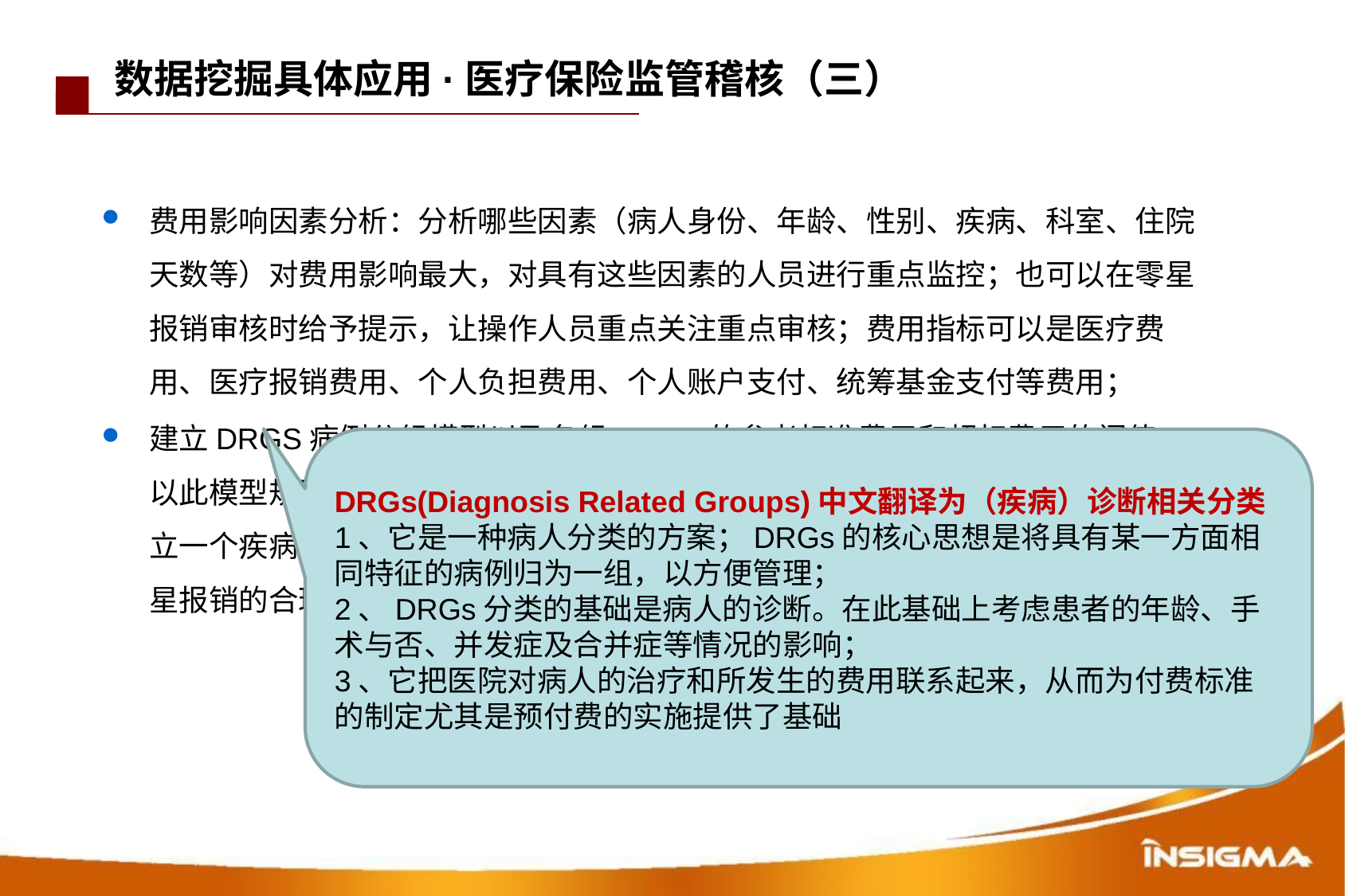

数据挖掘具体应用·医疗保险监管稽核（三）

费用影响因素分析：分析哪些因素（病人身份、年龄、性别、疾病、科室、住院天数等）对费用影响最大，对具有这些因素的人员进行重点监控；也可以在零星报销审核时给予提示，让操作人员重点关注重点审核；费用指标可以是医疗费用、医疗报销费用、个人负担费用、个人账户支付、统筹基金支付等费用；
建立DRGS病例分组模型以及各组DRGS的参考标准费用和超标费用的阈值，以此模型规则可进一步筛查出异常的住院记录；为按病种结算提供参考标准；建立一个疾病信息样本数据表，然后用该数据表的数据作参考，帮助操作员审核零星报销的合理性；

DRGs(Diagnosis Related Groups)中文翻译为（疾病）诊断相关分类
1、它是一种病人分类的方案；DRGs的核心思想是将具有某一方面相同特征的病例归为一组，以方便管理；
2、DRGs分类的基础是病人的诊断。在此基础上考虑患者的年龄、手术与否、并发症及合并症等情况的影响；
3、它把医院对病人的治疗和所发生的费用联系起来，从而为付费标准的制定尤其是预付费的实施提供了基础